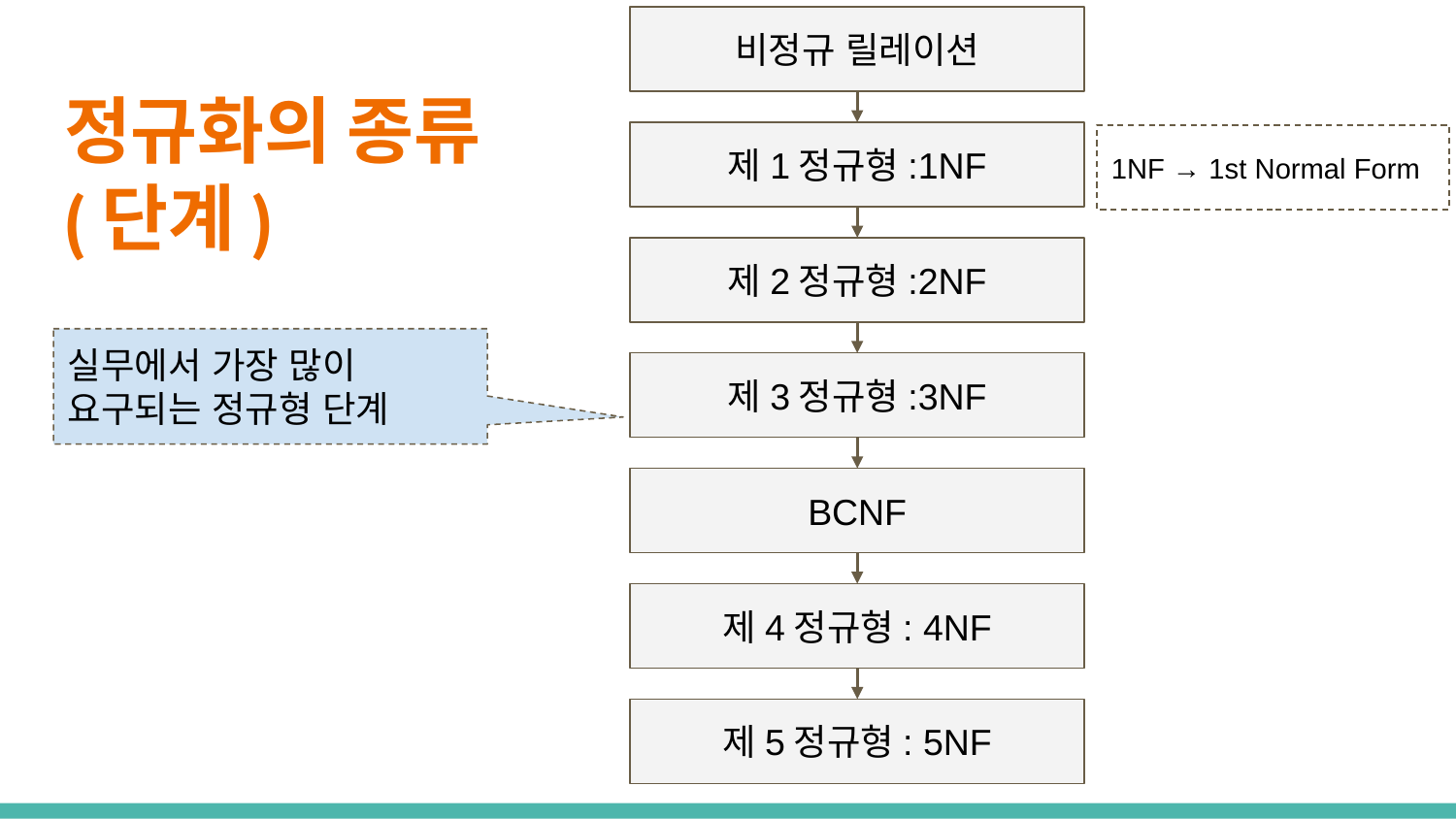

비정규 릴레이션
# 정규화의 종류(단계)
제1정규형:1NF
1NF → 1st Normal Form
제2정규형:2NF
실무에서 가장 많이 요구되는 정규형 단계
제3정규형:3NF
BCNF
제4정규형: 4NF
제5정규형: 5NF